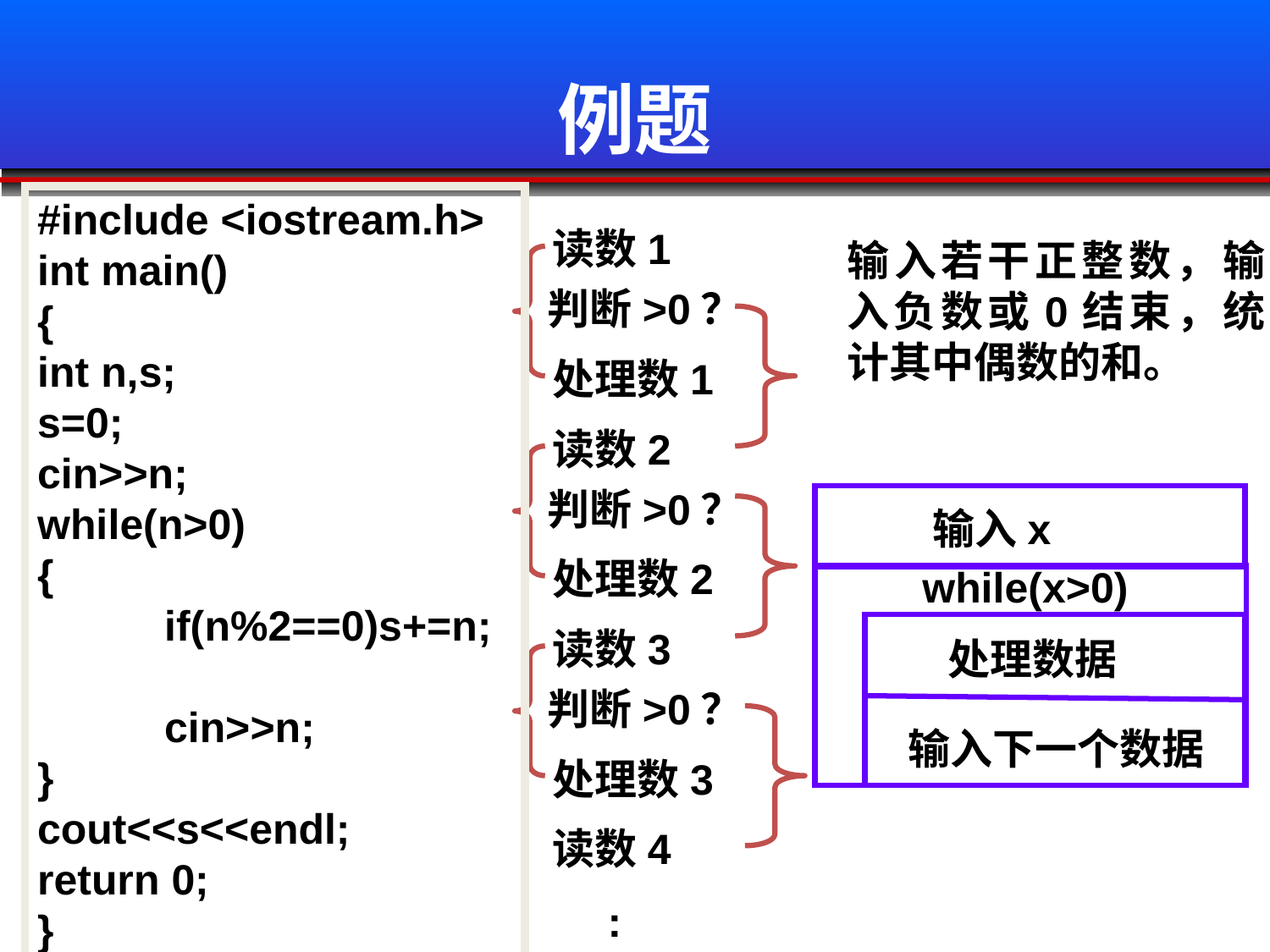

# 例题
#include <iostream.h>
int main()
{
int n,s;
s=0;
cin>>n;
while(n>0)
{
	if(n%2==0)s+=n;
	cin>>n;
}
cout<<s<<endl;
return 0;
}
读数1
输入若干正整数，输入负数或0结束，统计其中偶数的和。

判断>0？

处理数1
读数2

判断>0？

输入x

处理数2
while(x>0)

读数3
处理数据

判断>0？

输入下一个数据
处理数3
读数4
: